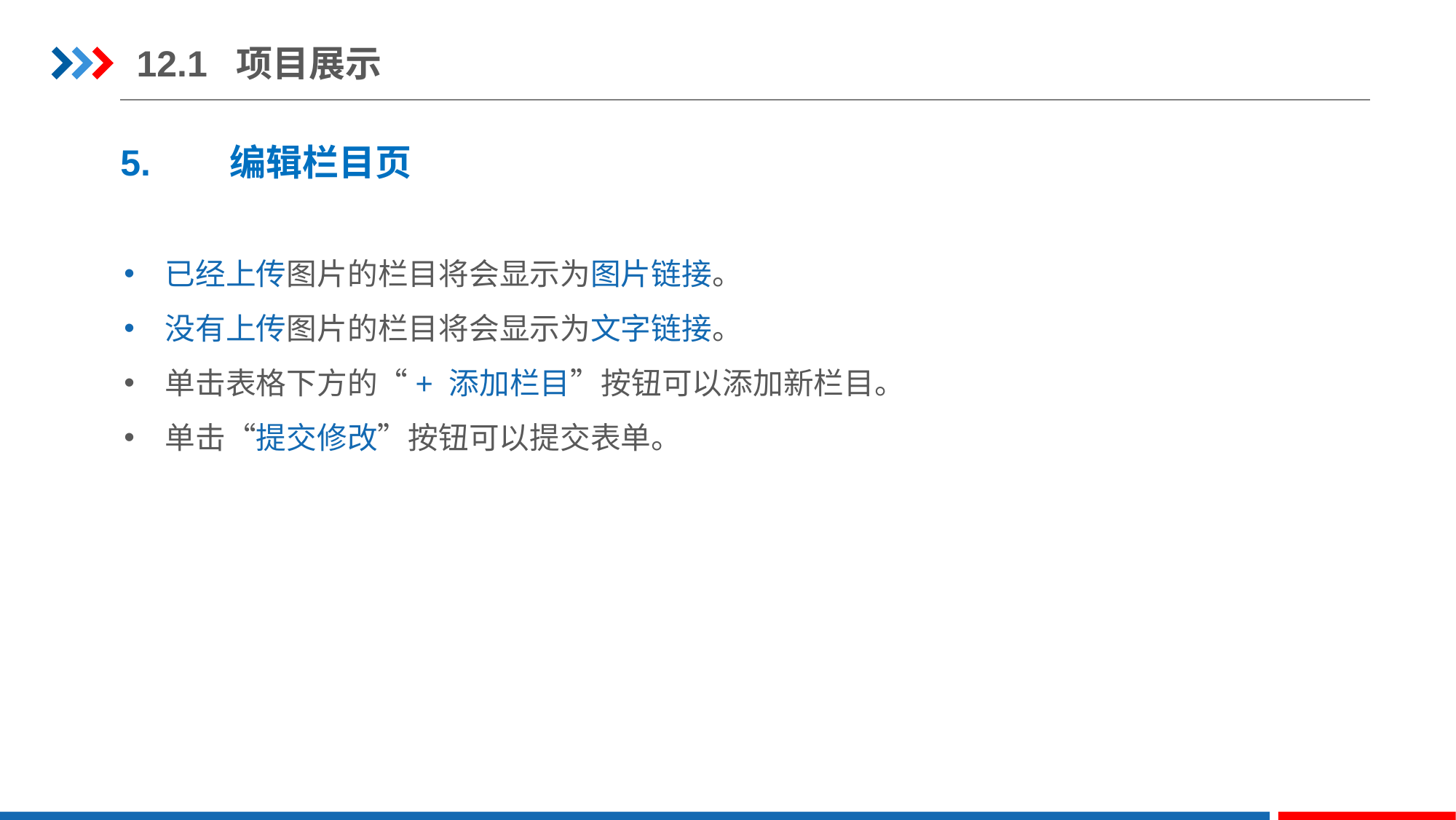

12.1  项目展示
5.	编辑栏目页
已经上传图片的栏目将会显示为图片链接。
没有上传图片的栏目将会显示为文字链接。
单击表格下方的“+ 添加栏目”按钮可以添加新栏目。
单击“提交修改”按钮可以提交表单。